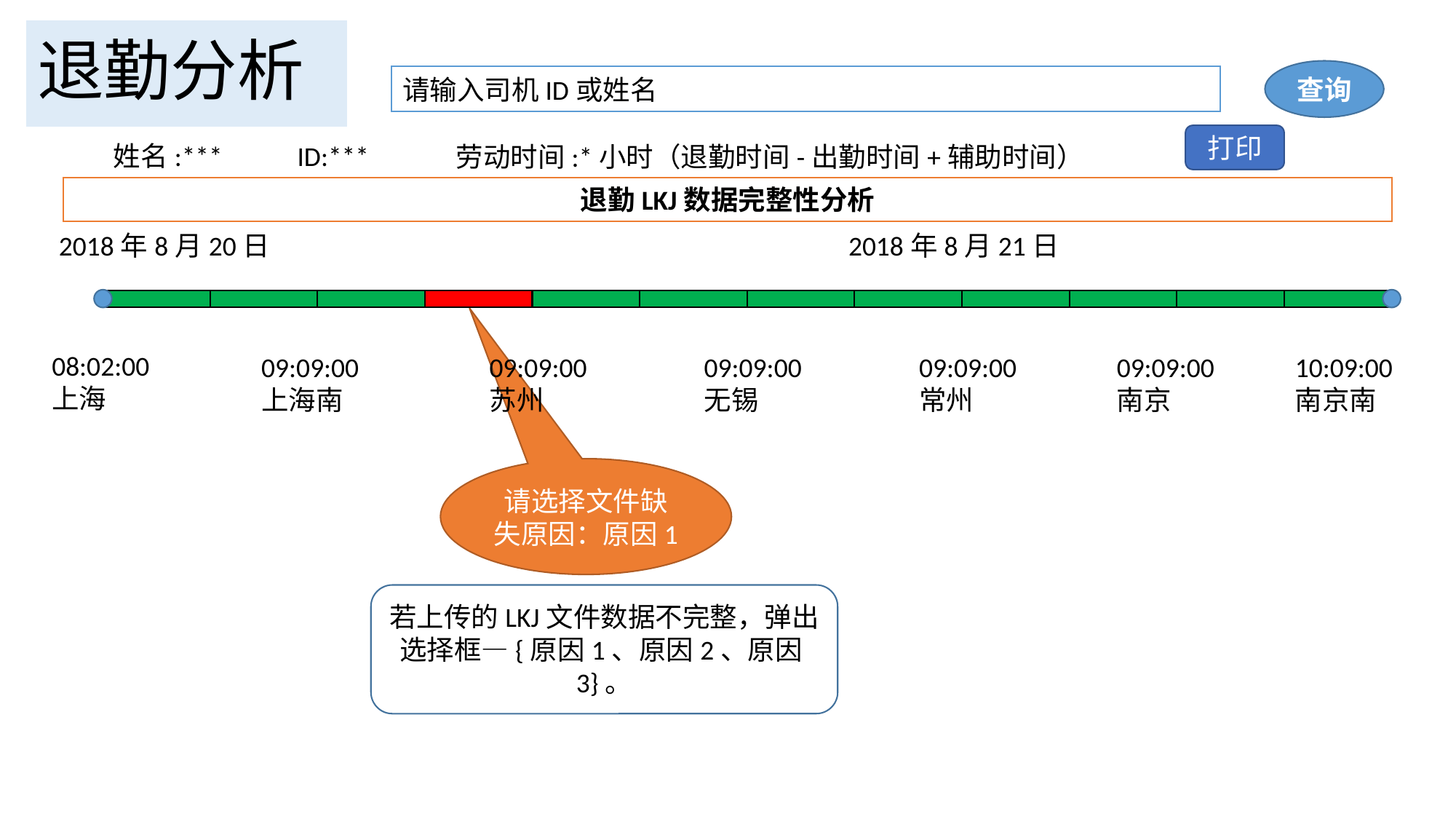

# 退勤分析
查询
请输入司机ID或姓名
打印
姓名:***
ID:***
劳动时间:*小时（退勤时间-出勤时间+辅助时间）
退勤LKJ数据完整性分析
2018年8月20日
2018年8月21日

08:02:00
上海
09:09:00
上海南
09:09:00
苏州
09:09:00
无锡
09:09:00
常州
09:09:00
南京
10:09:00
南京南
请选择文件缺失原因：原因1
若上传的LKJ文件数据不完整，弹出选择框—{原因1、原因2、原因3}。